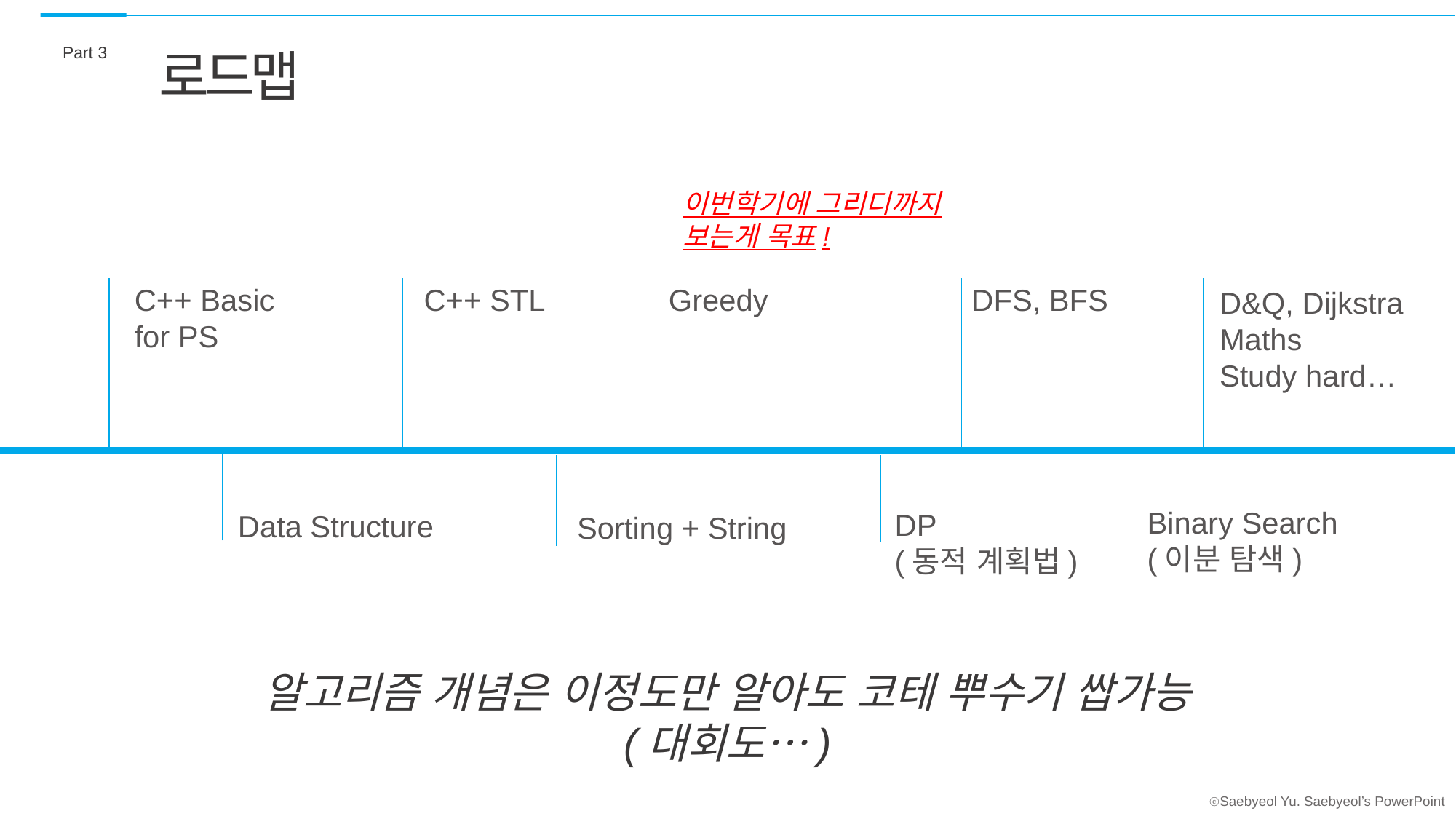

Part 3
로드맵
이번학기에 그리디까지
보는게 목표!
C++ Basic
for PS
C++ STL

Greedy
DFS, BFS

D&Q, Dijkstra
Maths
Study hard…
Binary Search
(이분 탐색)
DP
(동적 계획법)
Data Structure
Sorting + String
알고리즘 개념은 이정도만 알아도 코테 뿌수기 쌉가능
(대회도…)